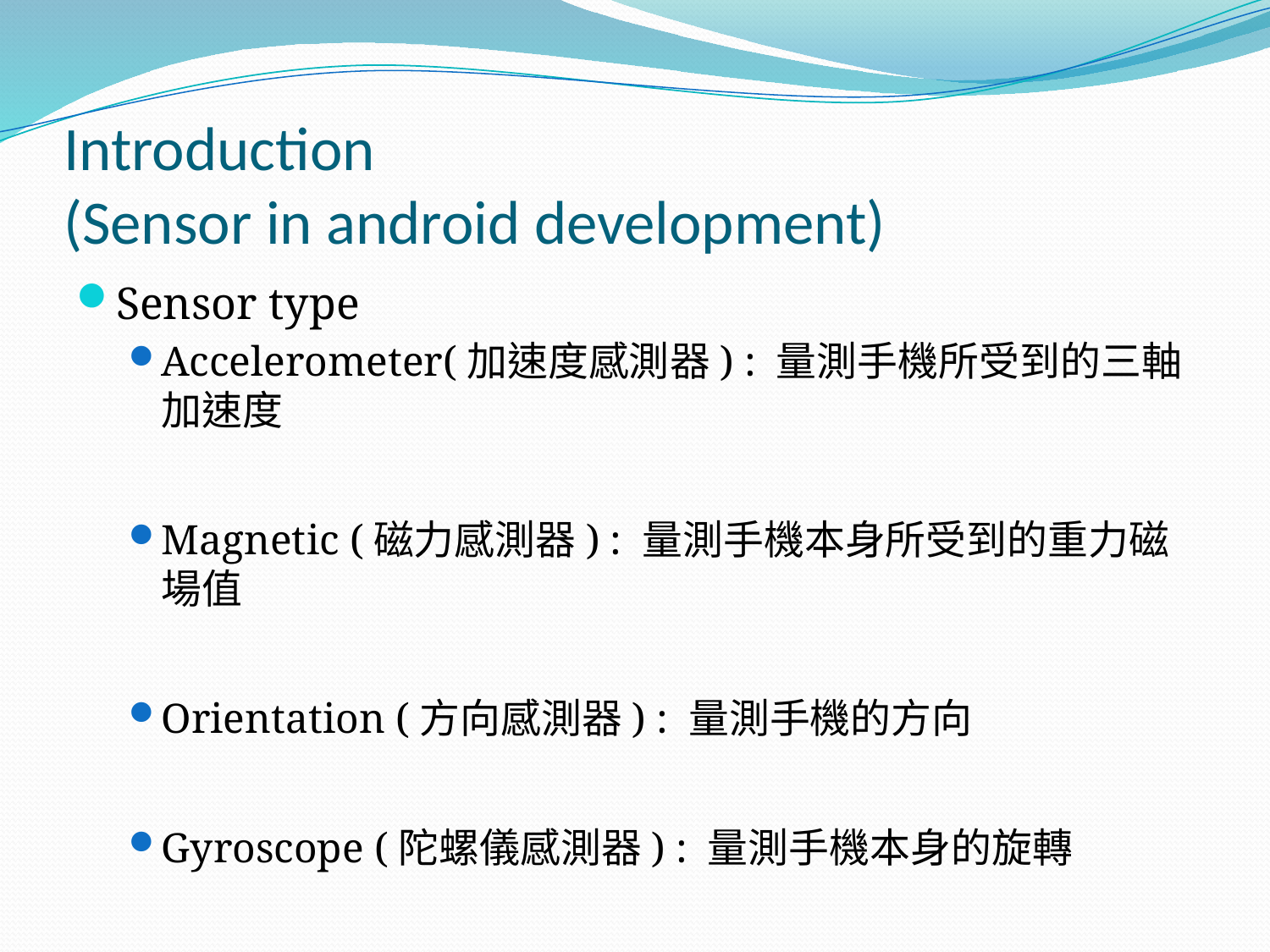

# Introduction (Sensor in android development)
Sensor type
Accelerometer(加速度感測器) : 量測手機所受到的三軸加速度

Magnetic (磁力感測器) : 量測手機本身所受到的重力磁場值

Orientation (方向感測器) : 量測手機的方向

Gyroscope (陀螺儀感測器) : 量測手機本身的旋轉